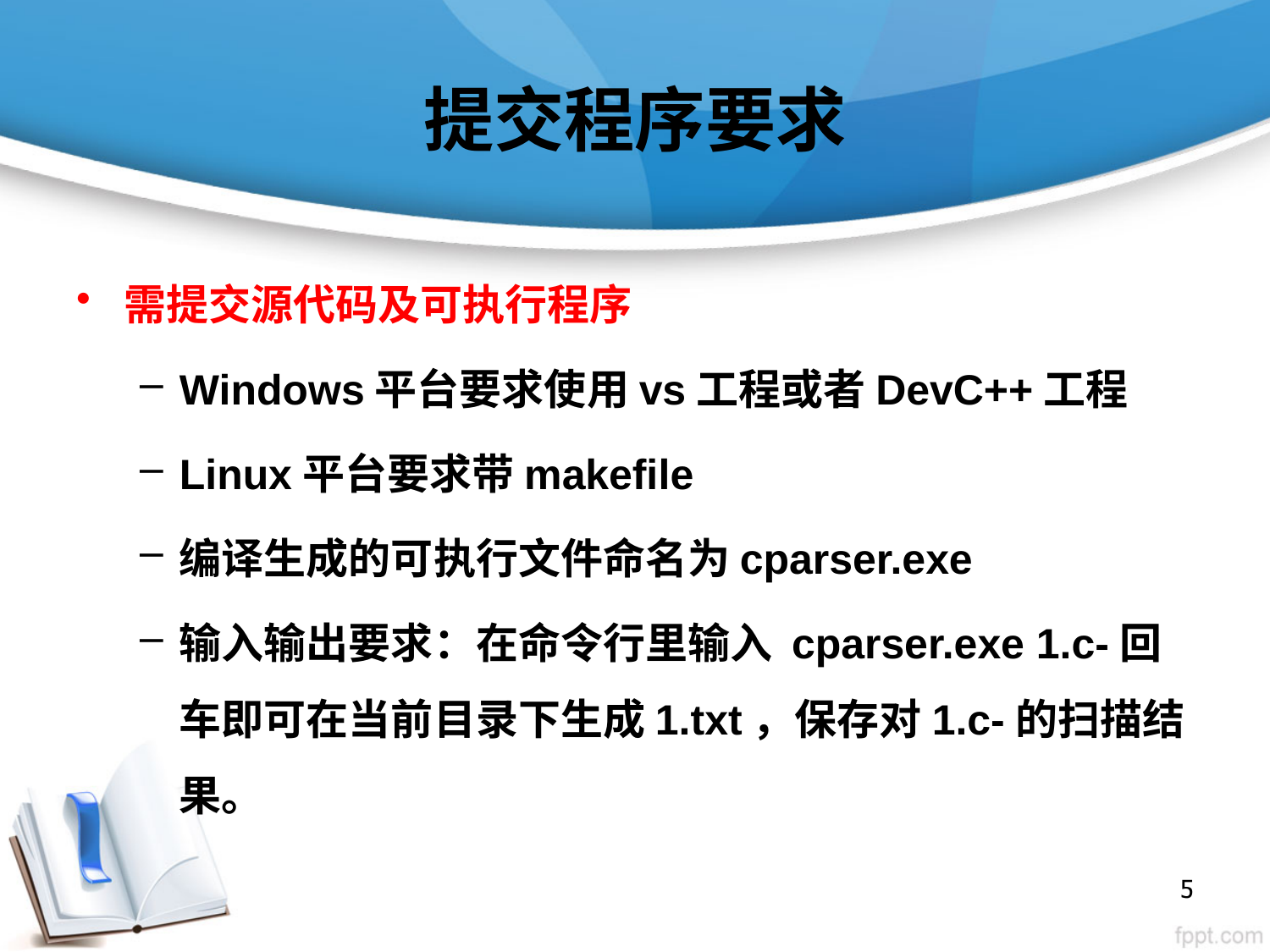

# 提交程序要求
需提交源代码及可执行程序
Windows平台要求使用vs工程或者DevC++工程
Linux平台要求带makefile
编译生成的可执行文件命名为cparser.exe
输入输出要求：在命令行里输入 cparser.exe 1.c-回车即可在当前目录下生成1.txt，保存对1.c-的扫描结果。
5